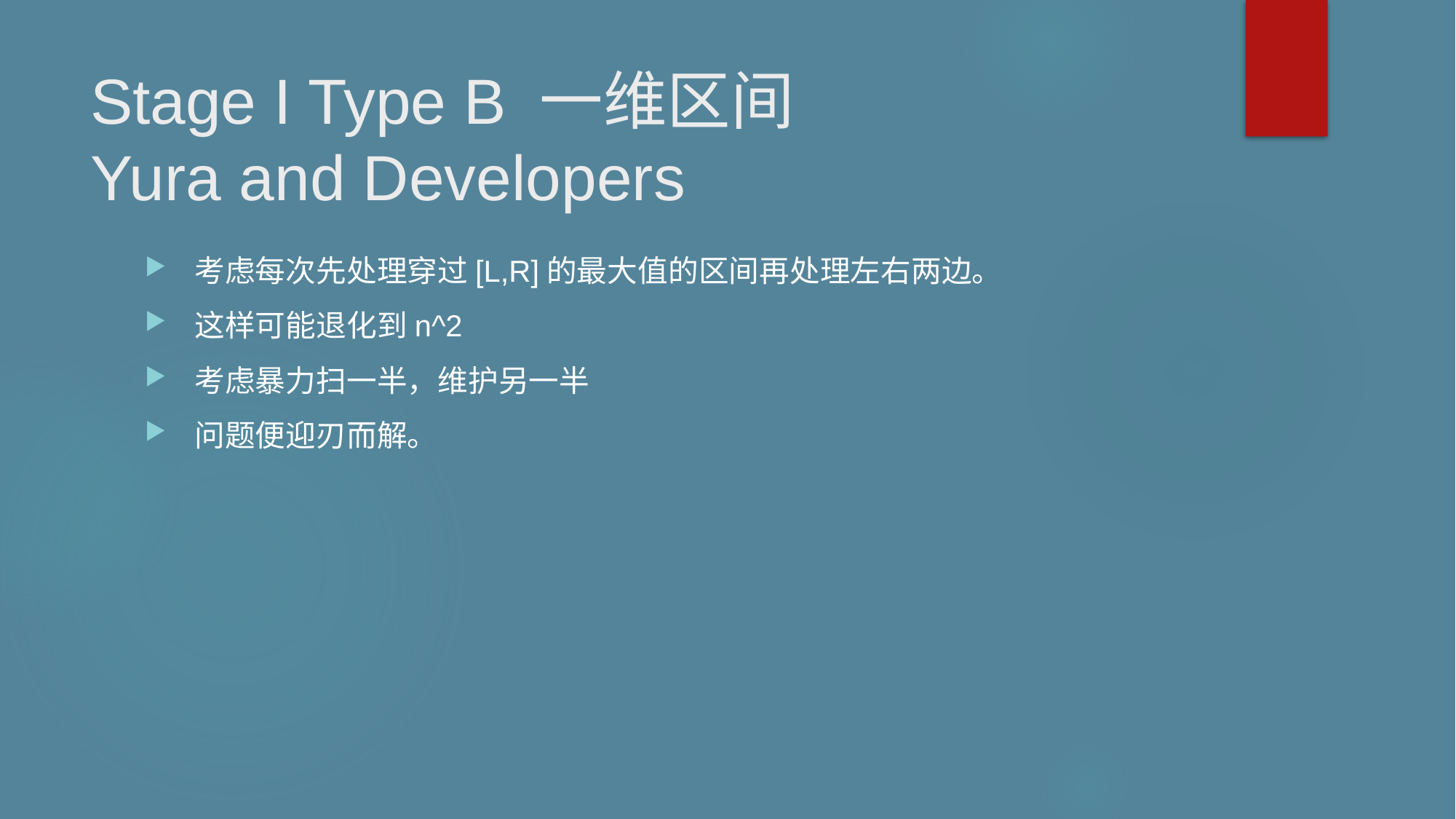

# Stage I Type B 一维区间 Yura and Developers
考虑每次先处理穿过[L,R]的最大值的区间再处理左右两边。
这样可能退化到n^2
考虑暴力扫一半，维护另一半
问题便迎刃而解。